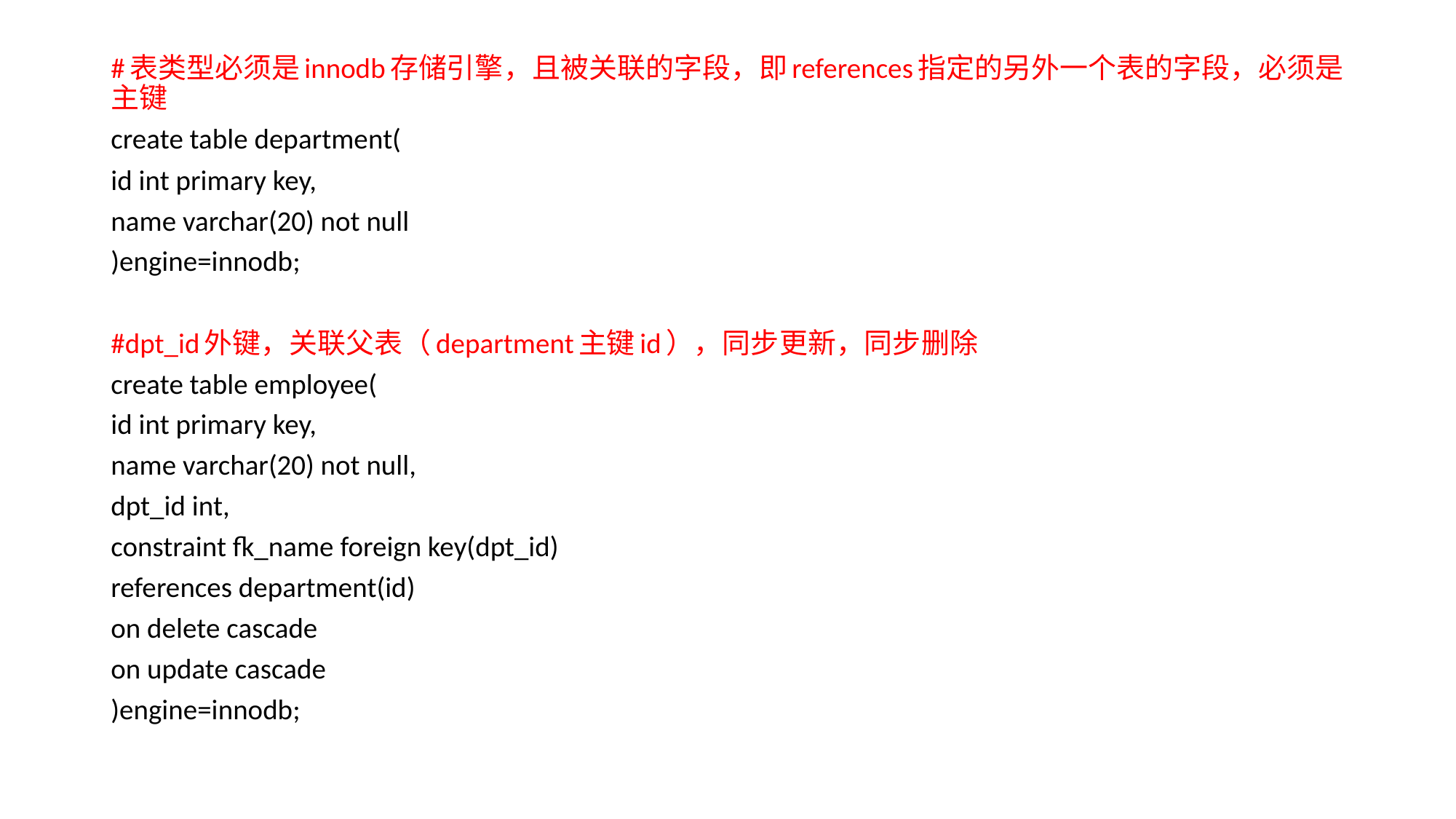

#表类型必须是innodb存储引擎，且被关联的字段，即references指定的另外一个表的字段，必须是主键
create table department(
id int primary key,
name varchar(20) not null
)engine=innodb;

#dpt_id外键，关联父表（department主键id），同步更新，同步删除
create table employee(
id int primary key,
name varchar(20) not null,
dpt_id int,
constraint fk_name foreign key(dpt_id)
references department(id)
on delete cascade
on update cascade
)engine=innodb;